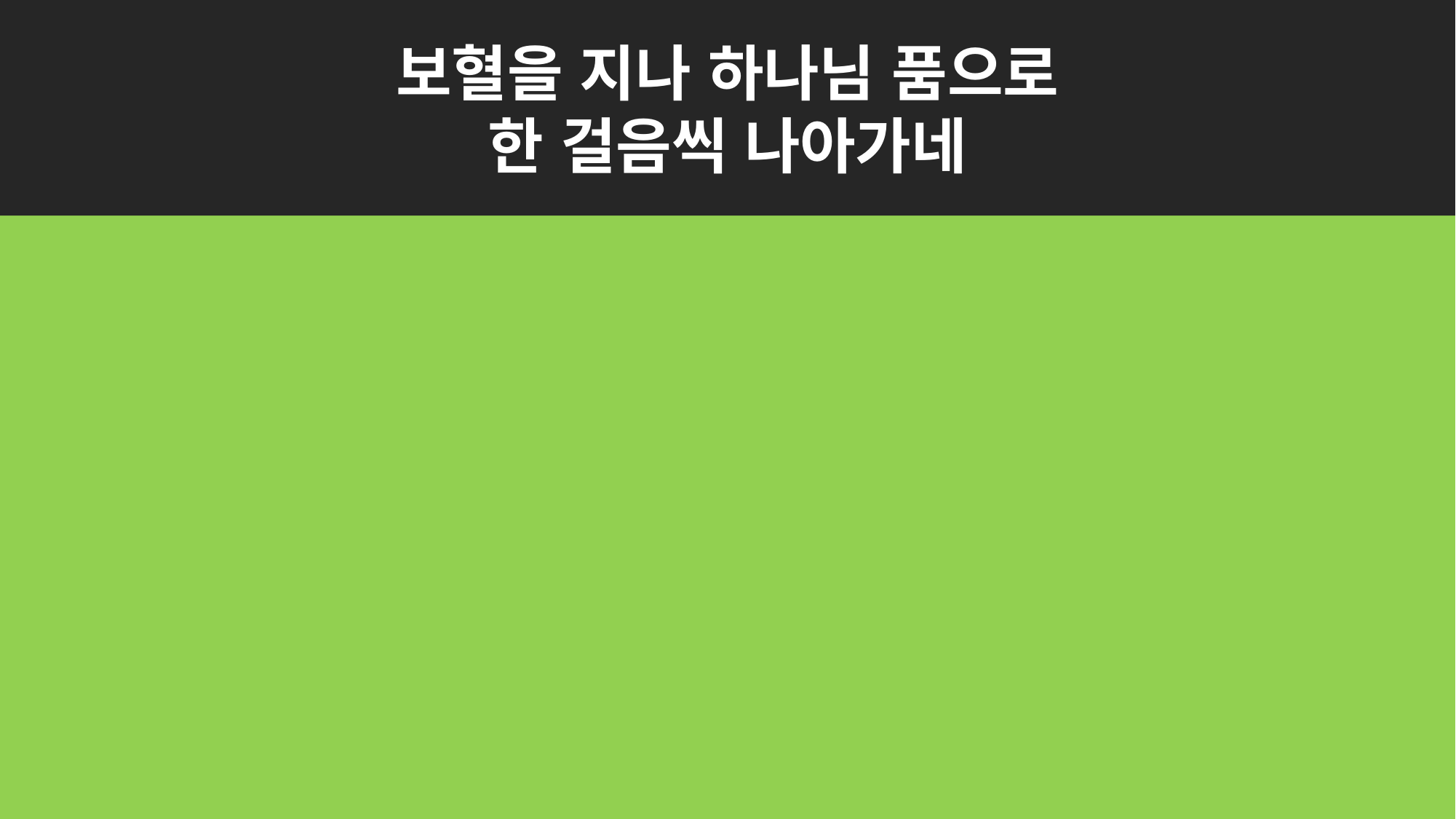

보혈을 지나 하나님 품으로
한 걸음씩 나아가네